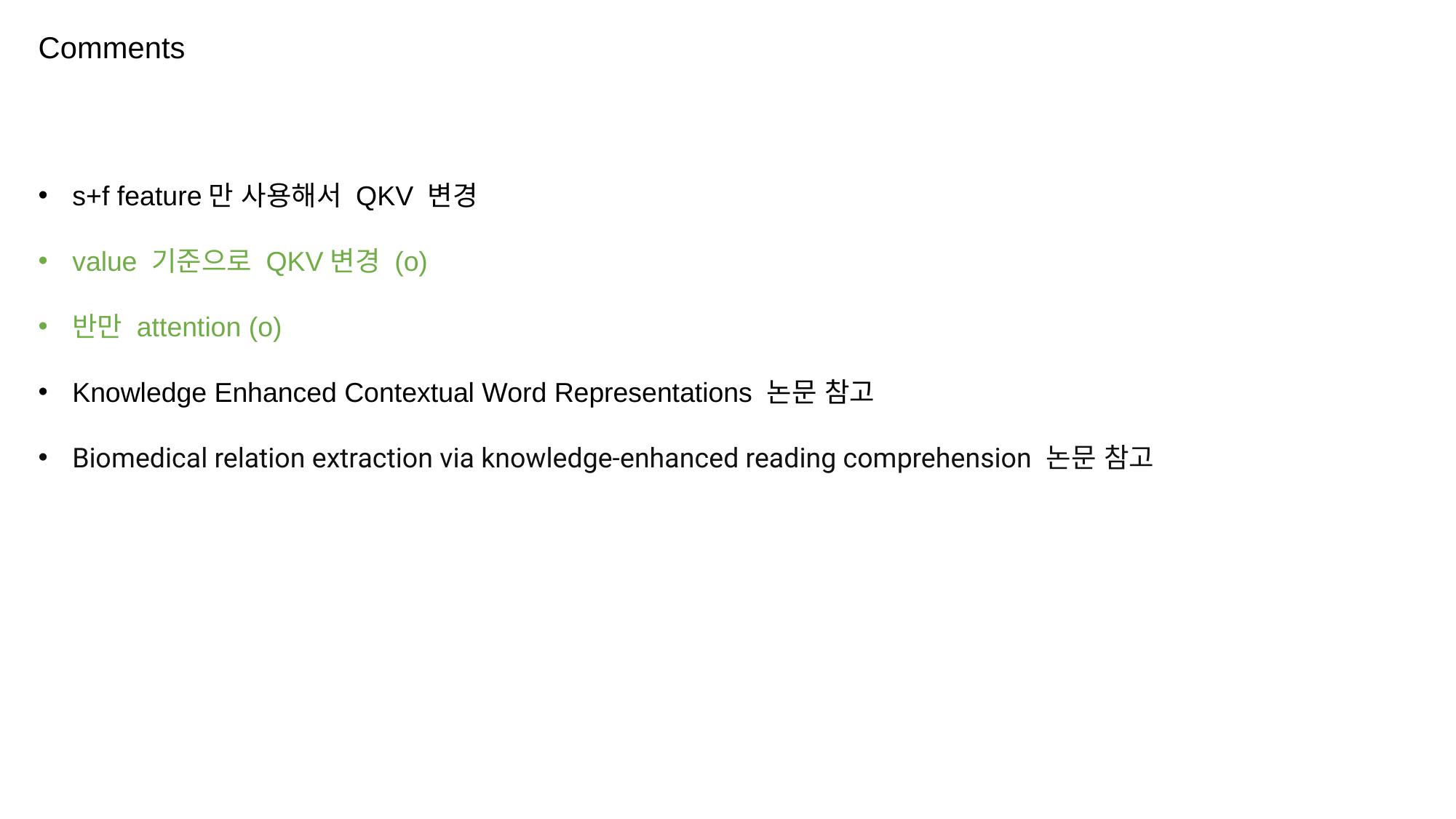

Comments
s+f feature만 사용해서 QKV 변경
value 기준으로 QKV변경 (o)
반만 attention (o)
Knowledge Enhanced Contextual Word Representations 논문 참고
Biomedical relation extraction via knowledge-enhanced reading comprehension 논문 참고